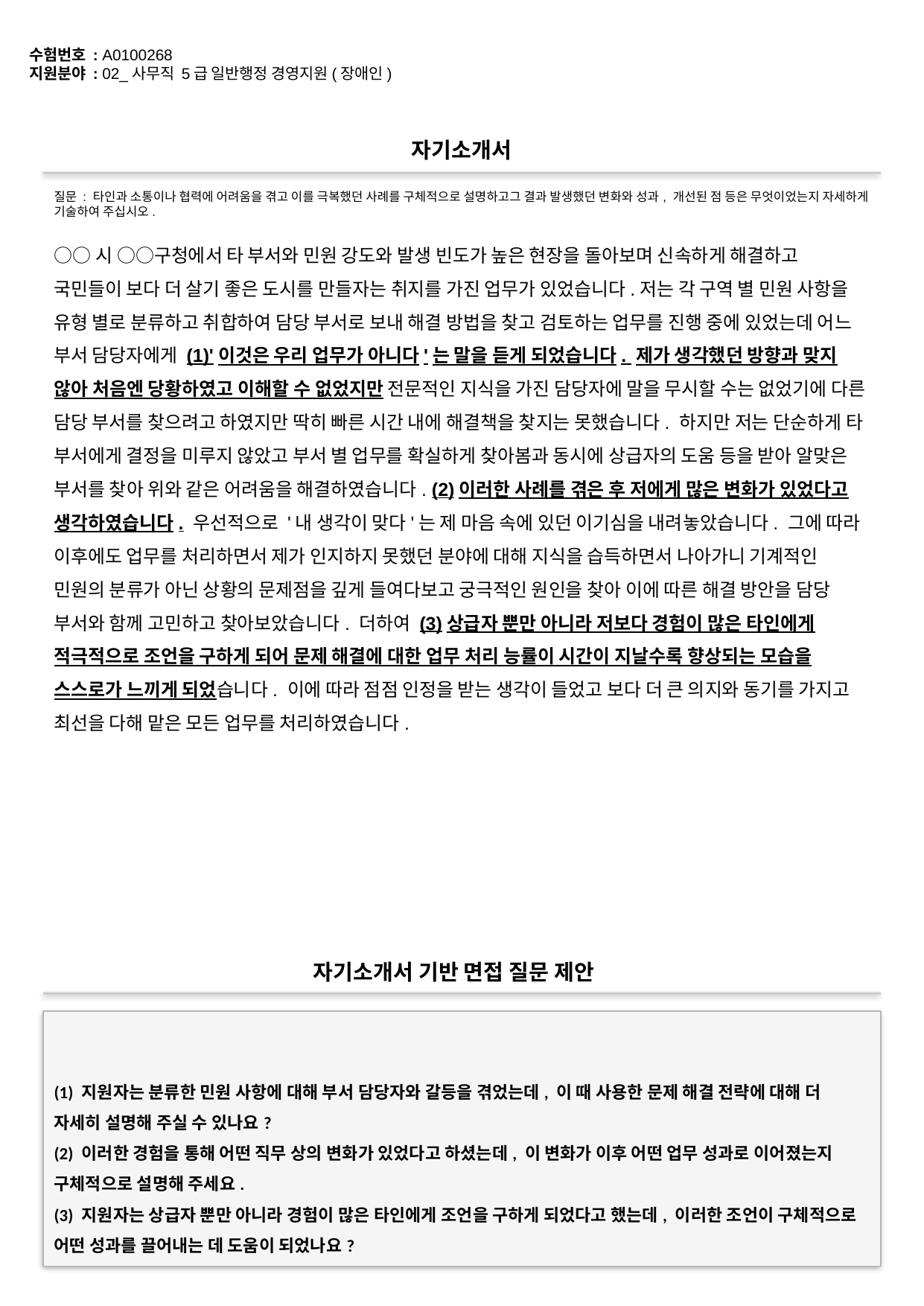

수험번호 : A0100268
지원분야 : 02_사무직 5급 일반행정 경영지원(장애인)
#

자기소개서

질문 : 타인과 소통이나 협력에 어려움을 겪고 이를 극복했던 사례를 구체적으로 설명하고그 결과 발생했던 변화와 성과, 개선된 점 등은 무엇이었는지 자세하게 기술하여 주십시오.

○○시 ○○구청에서 타 부서와 민원 강도와 발생 빈도가 높은 현장을 돌아보며 신속하게 해결하고 국민들이 보다 더 살기 좋은 도시를 만들자는 취지를 가진 업무가 있었습니다.저는 각 구역 별 민원 사항을 유형 별로 분류하고 취합하여 담당 부서로 보내 해결 방법을 찾고 검토하는 업무를 진행 중에 있었는데 어느 부서 담당자에게 (1)'이것은 우리 업무가 아니다'는 말을 듣게 되었습니다. 제가 생각했던 방향과 맞지 않아 처음엔 당황하였고 이해할 수 없었지만 전문적인 지식을 가진 담당자에 말을 무시할 수는 없었기에 다른 담당 부서를 찾으려고 하였지만 딱히 빠른 시간 내에 해결책을 찾지는 못했습니다. 하지만 저는 단순하게 타 부서에게 결정을 미루지 않았고 부서 별 업무를 확실하게 찾아봄과 동시에 상급자의 도움 등을 받아 알맞은 부서를 찾아 위와 같은 어려움을 해결하였습니다. (2)이러한 사례를 겪은 후 저에게 많은 변화가 있었다고 생각하였습니다. 우선적으로 '내 생각이 맞다'는 제 마음 속에 있던 이기심을 내려놓았습니다. 그에 따라 이후에도 업무를 처리하면서 제가 인지하지 못했던 분야에 대해 지식을 습득하면서 나아가니 기계적인 민원의 분류가 아닌 상황의 문제점을 깊게 들여다보고 궁극적인 원인을 찾아 이에 따른 해결 방안을 담당 부서와 함께 고민하고 찾아보았습니다. 더하여 (3)상급자 뿐만 아니라 저보다 경험이 많은 타인에게 적극적으로 조언을 구하게 되어 문제 해결에 대한 업무 처리 능률이 시간이 지날수록 향상되는 모습을 스스로가 느끼게 되었습니다. 이에 따라 점점 인정을 받는 생각이 들었고 보다 더 큰 의지와 동기를 가지고 최선을 다해 맡은 모든 업무를 처리하였습니다.

자기소개서 기반 면접 질문 제안

(1) 지원자는 분류한 민원 사항에 대해 부서 담당자와 갈등을 겪었는데, 이 때 사용한 문제 해결 전략에 대해 더 자세히 설명해 주실 수 있나요?
(2) 이러한 경험을 통해 어떤 직무 상의 변화가 있었다고 하셨는데, 이 변화가 이후 어떤 업무 성과로 이어졌는지 구체적으로 설명해 주세요.
(3) 지원자는 상급자 뿐만 아니라 경험이 많은 타인에게 조언을 구하게 되었다고 했는데, 이러한 조언이 구체적으로 어떤 성과를 끌어내는 데 도움이 되었나요?